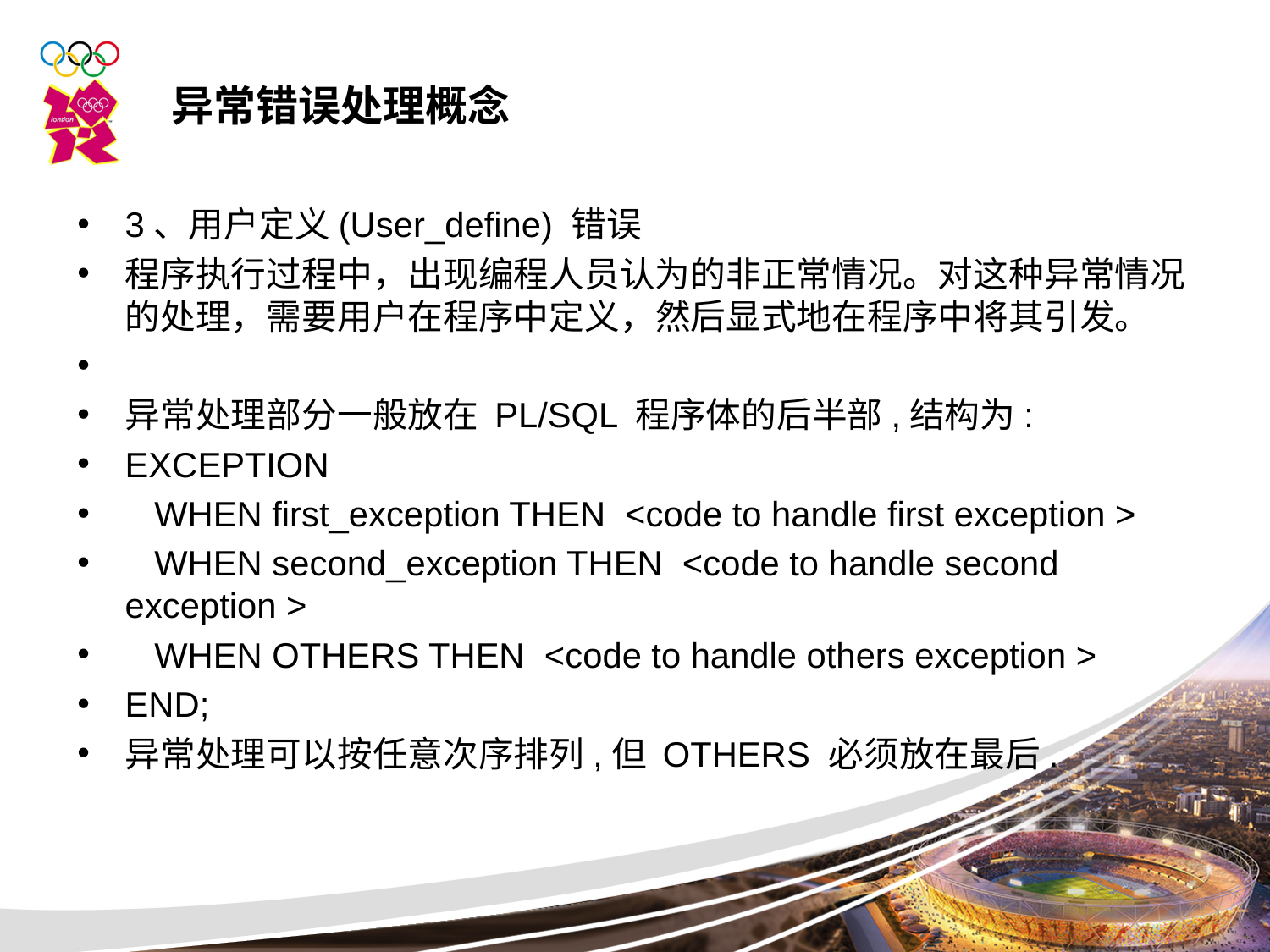

异常错误处理概念
3、用户定义(User_define) 错误
程序执行过程中，出现编程人员认为的非正常情况。对这种异常情况的处理，需要用户在程序中定义，然后显式地在程序中将其引发。

异常处理部分一般放在 PL/SQL 程序体的后半部,结构为:
EXCEPTION
   WHEN first_exception THEN  <code to handle first exception >
   WHEN second_exception THEN  <code to handle second exception >
   WHEN OTHERS THEN  <code to handle others exception >
END;
异常处理可以按任意次序排列,但 OTHERS 必须放在最后.